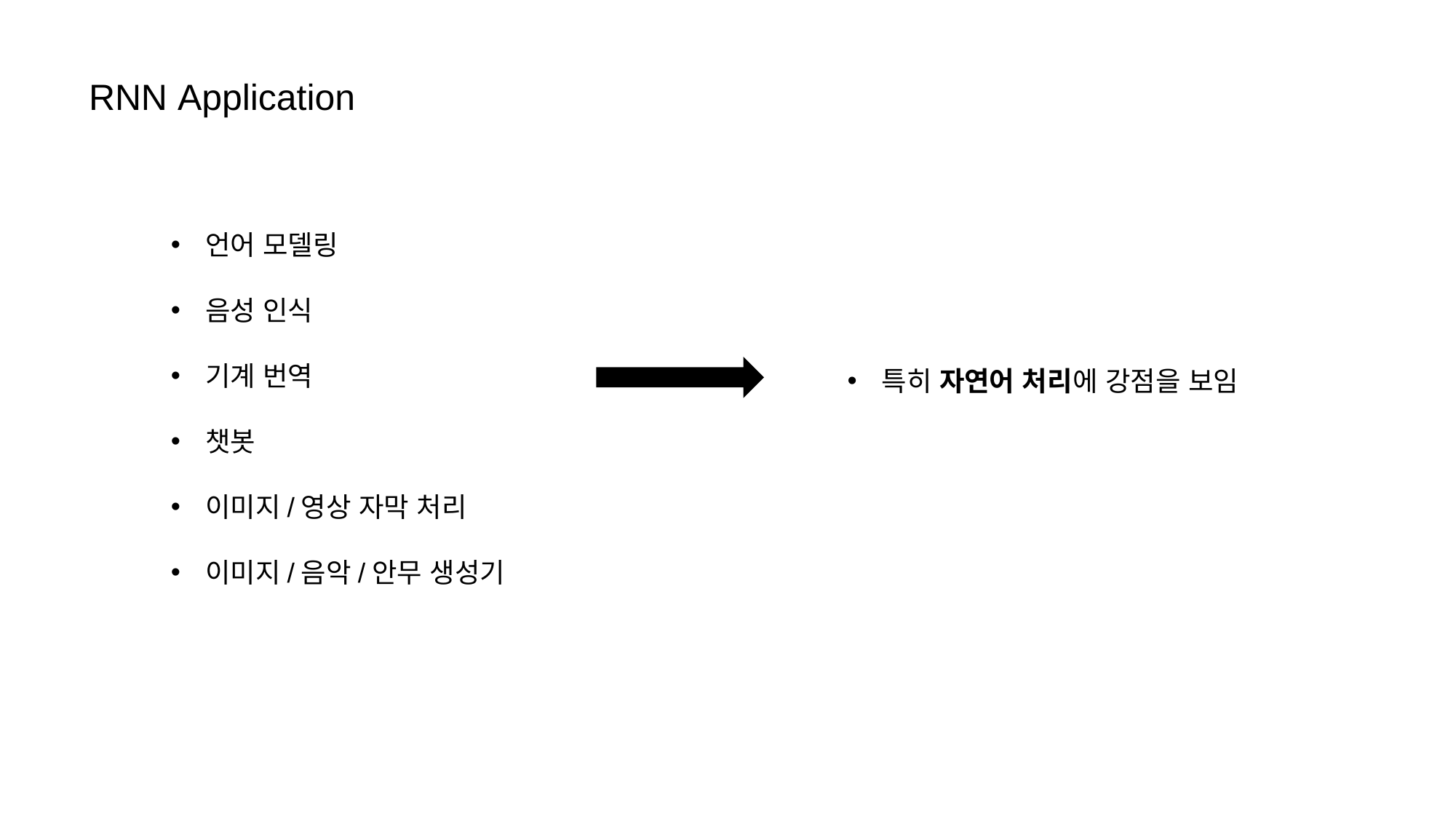

RNN Application
언어 모델링

음성 인식

기계 번역

챗봇

이미지/영상 자막 처리

이미지/음악/안무 생성기

특히 자연어 처리에 강점을 보임